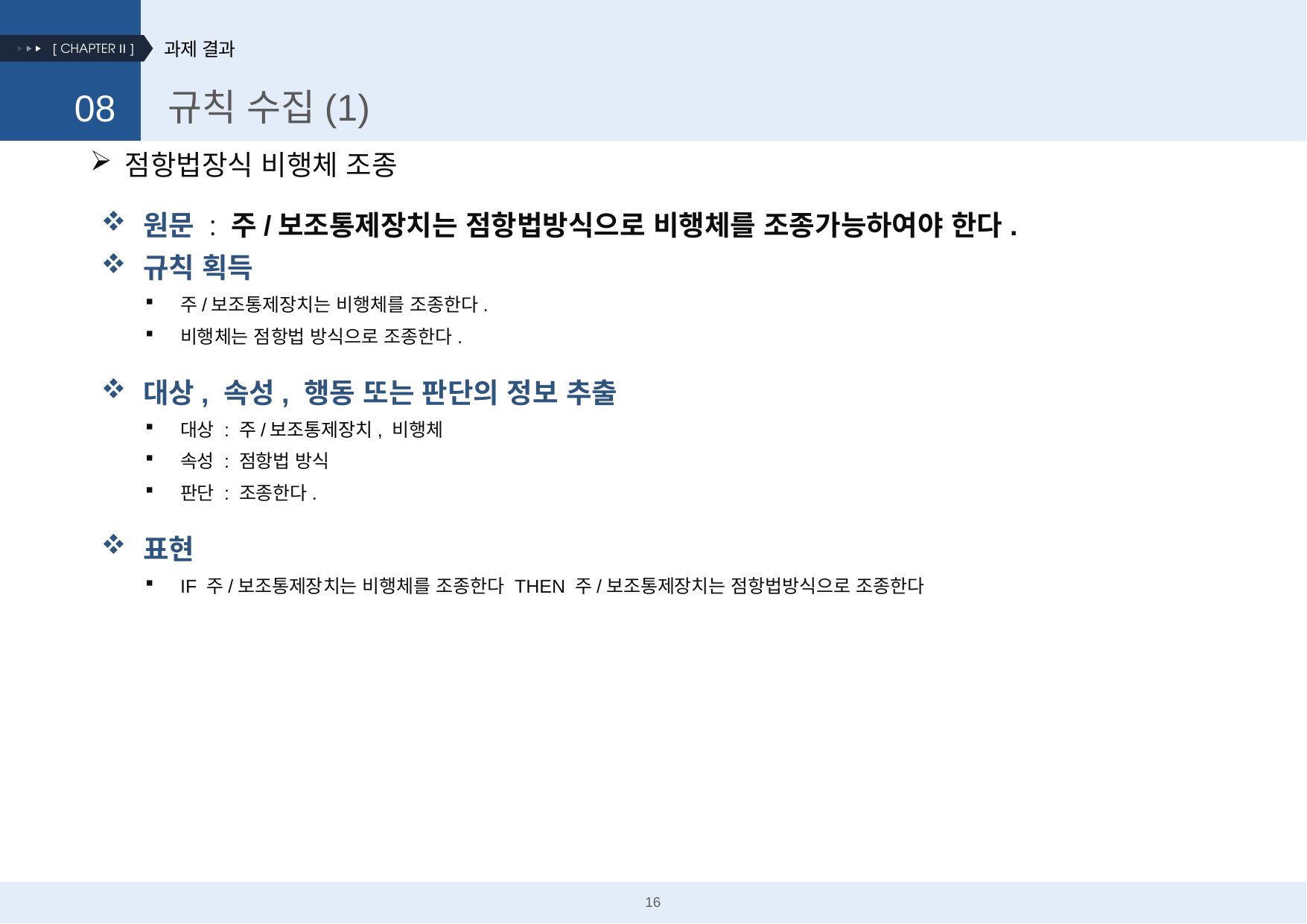

규칙 수집(1)
08
점항법장식 비행체 조종
원문 : 주/보조통제장치는 점항법방식으로 비행체를 조종가능하여야 한다.
규칙 획득
주/보조통제장치는 비행체를 조종한다.
비행체는 점항법 방식으로 조종한다.
대상, 속성, 행동 또는 판단의 정보 추출
대상 : 주/보조통제장치, 비행체
속성 : 점항법 방식
판단 : 조종한다.
표현
IF 주/보조통제장치는 비행체를 조종한다 THEN 주/보조통제장치는 점항법방식으로 조종한다